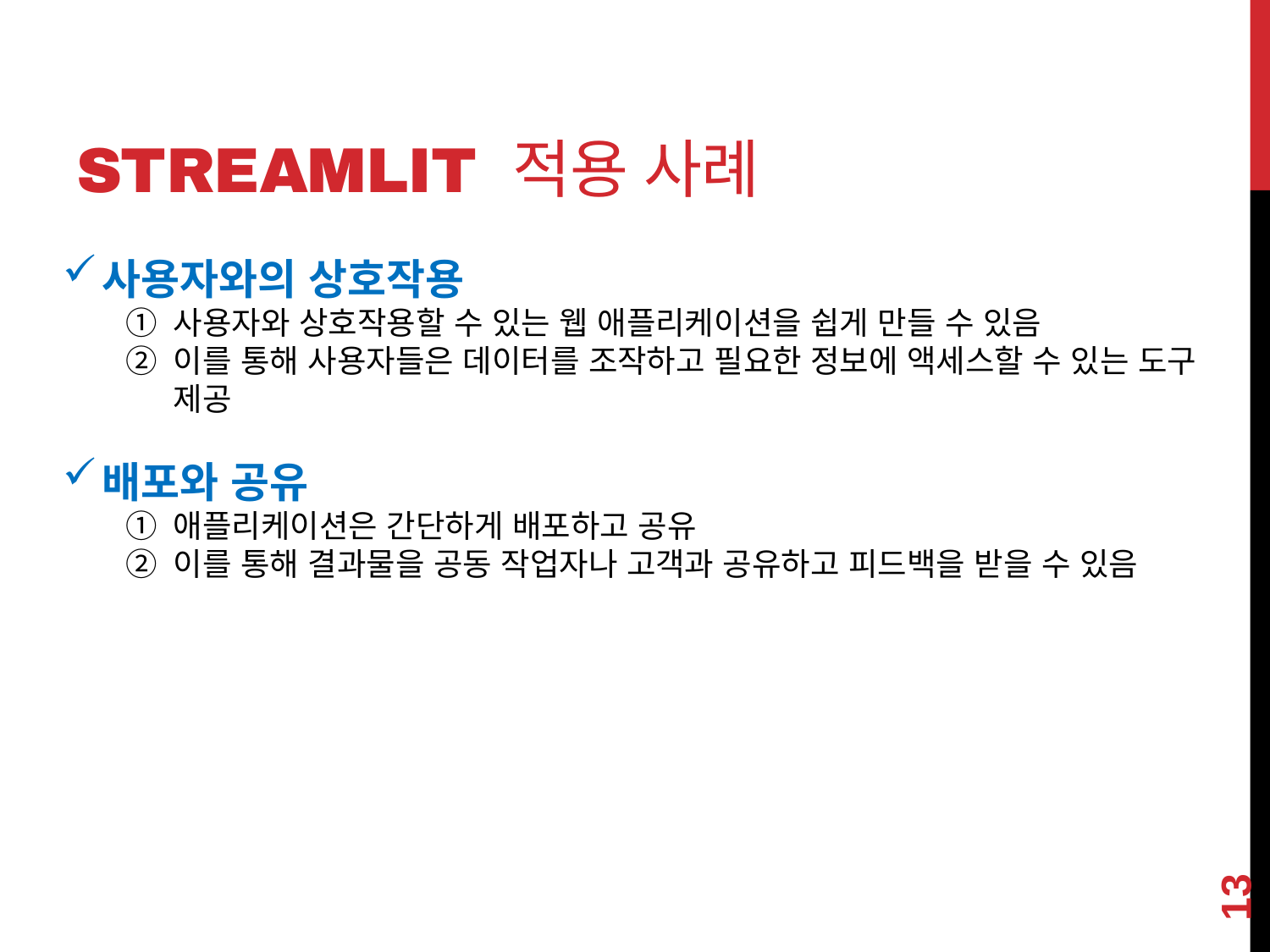

# STREAMLIT 적용 사례
사용자와의 상호작용
사용자와 상호작용할 수 있는 웹 애플리케이션을 쉽게 만들 수 있음
이를 통해 사용자들은 데이터를 조작하고 필요한 정보에 액세스할 수 있는 도구 제공

배포와 공유
애플리케이션은 간단하게 배포하고 공유
이를 통해 결과물을 공동 작업자나 고객과 공유하고 피드백을 받을 수 있음

13